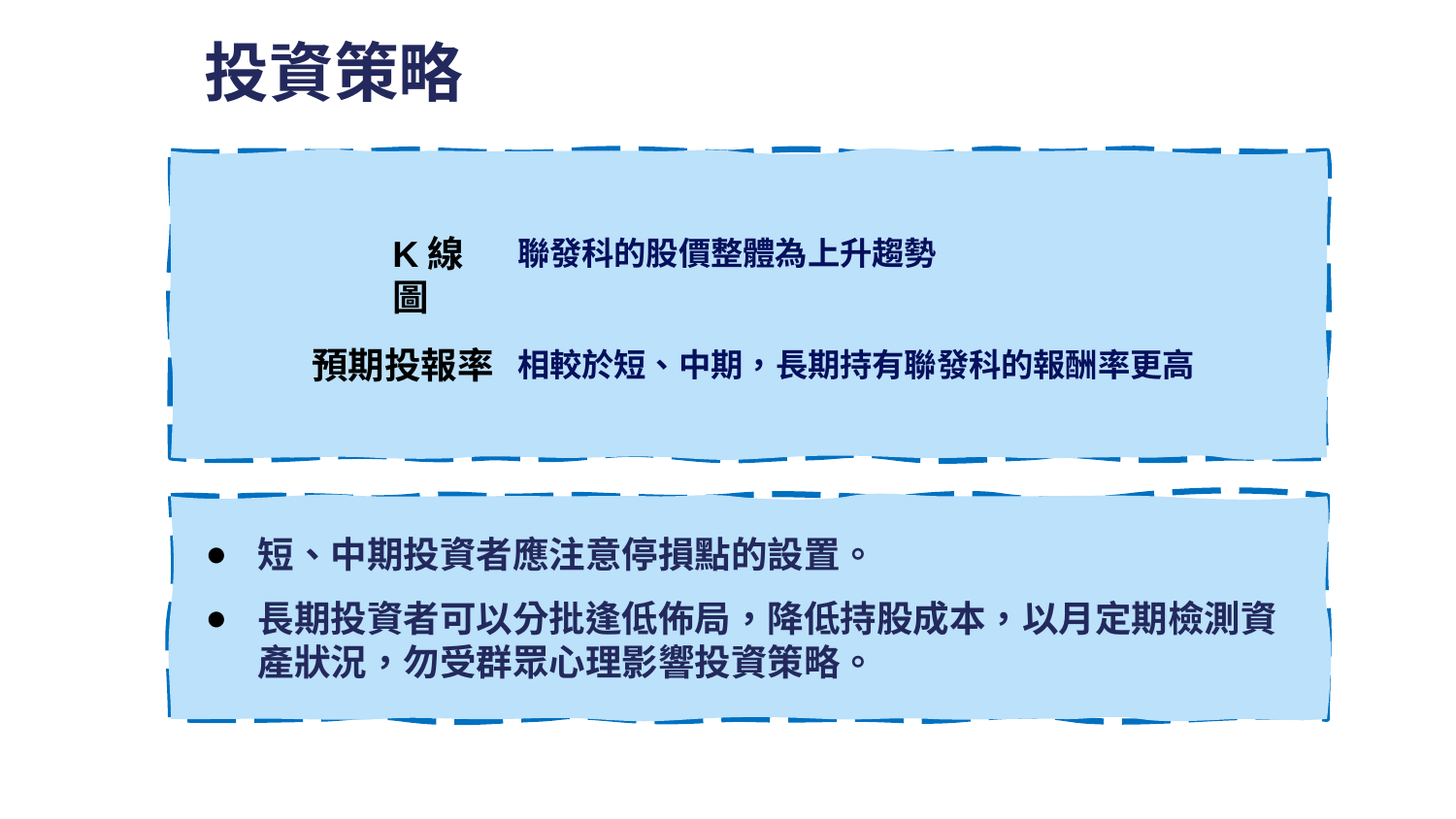

# 投資策略

K線圖
聯發科的股價整體為上升趨勢
預期投報率
相較於短、中期，長期持有聯發科的報酬率更高
短、中期投資者應注意停損點的設置。
長期投資者可以分批逢低佈局，降低持股成本，以月定期檢測資產狀況，勿受群眾心理影響投資策略。